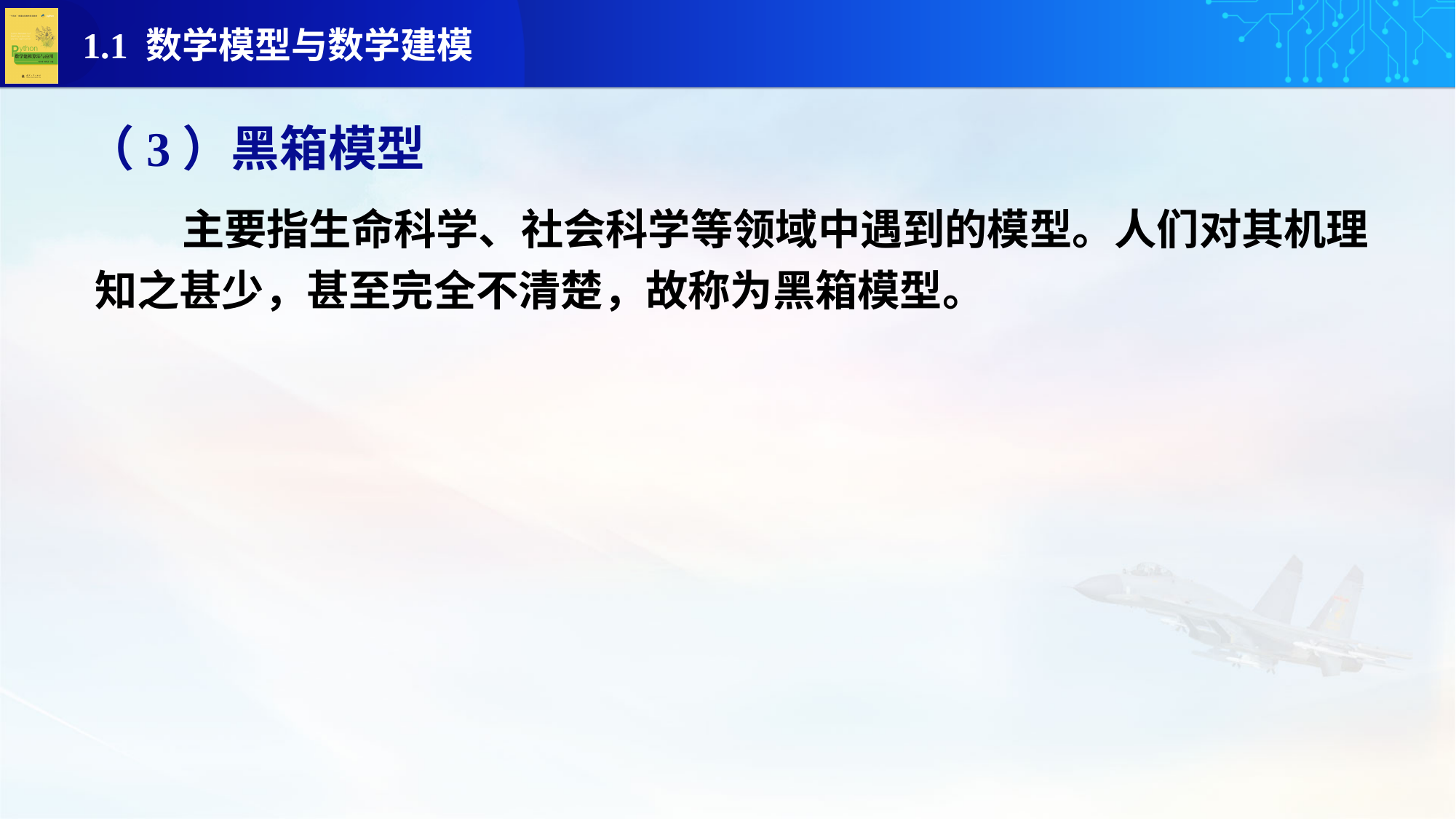

（3）黑箱模型
        主要指生命科学、社会科学等领域中遇到的模型。人们对其机理知之甚少，甚至完全不清楚，故称为黑箱模型。